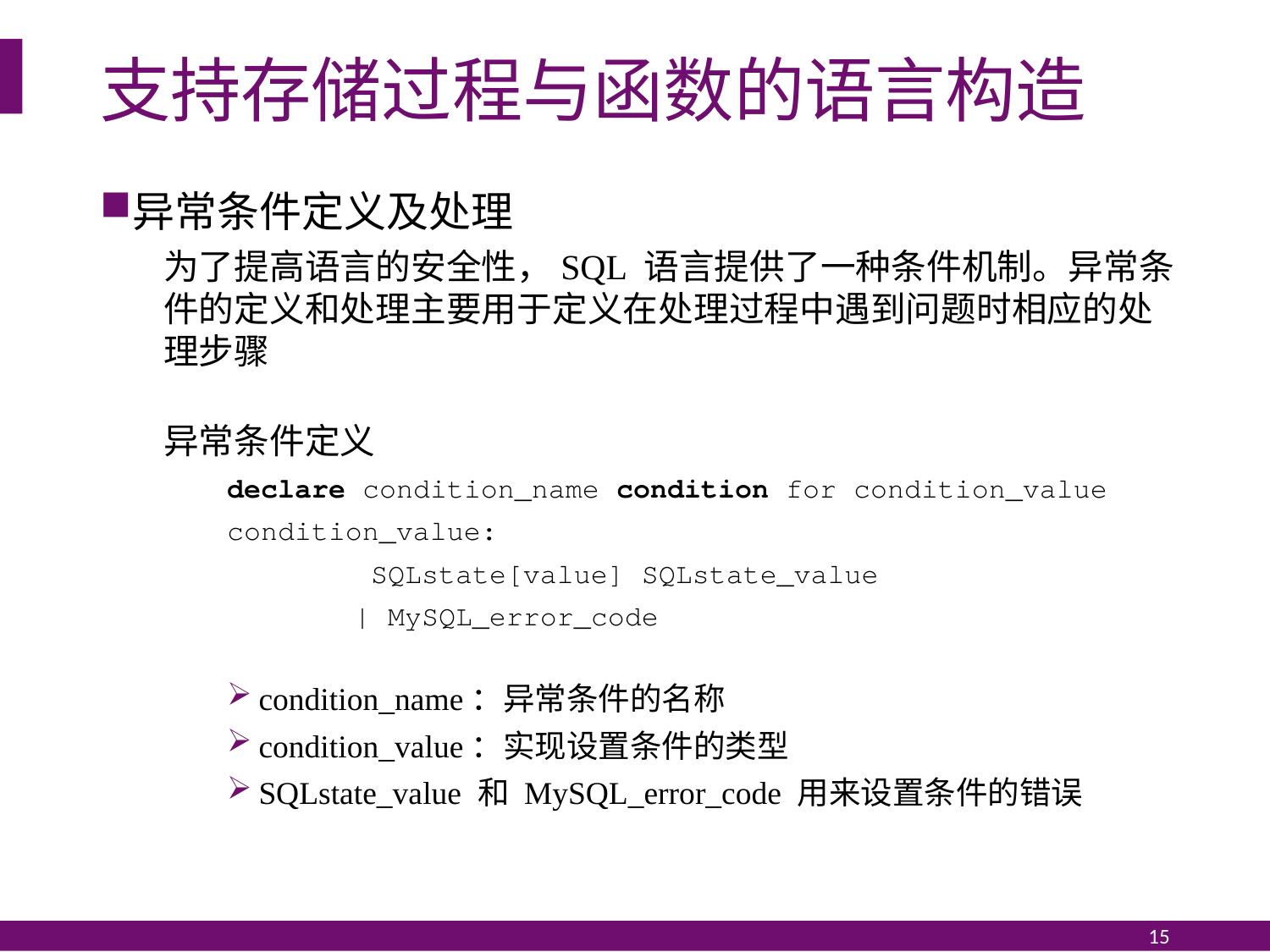

# 支持存储过程与函数的语言构造
异常条件定义及处理
为了提高语言的安全性，SQL 语言提供了一种条件机制。异常条件的定义和处理主要用于定义在处理过程中遇到问题时相应的处理步骤

异常条件定义
declare condition_name condition for condition_value
condition_value:
	 SQLstate[value] SQLstate_value
	| MySQL_error_code

condition_name：异常条件的名称
condition_value：实现设置条件的类型
SQLstate_value 和 MySQL_error_code 用来设置条件的错误

15